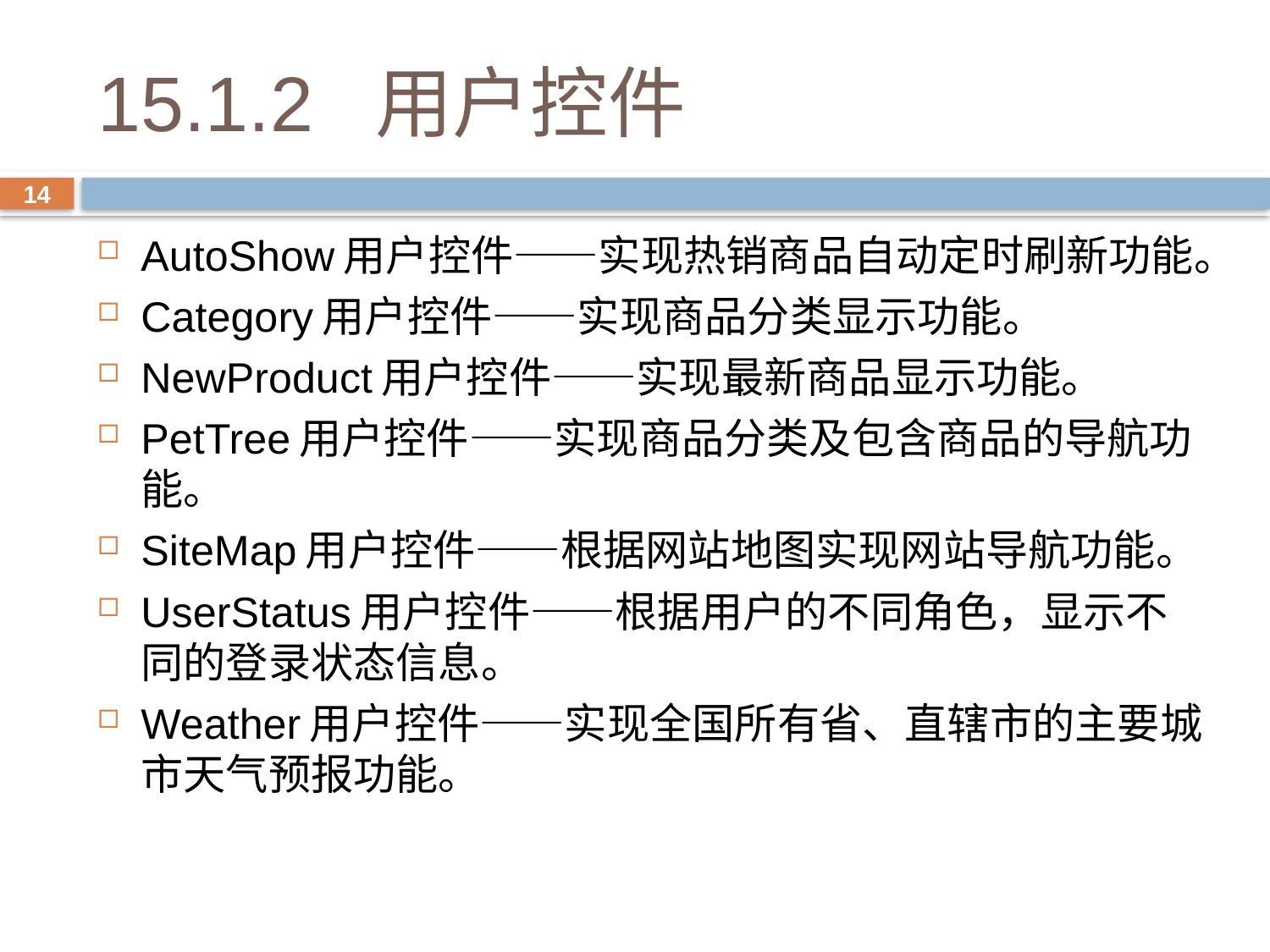

# 15.1.2  用户控件
14
AutoShow用户控件——实现热销商品自动定时刷新功能。
Category用户控件——实现商品分类显示功能。
NewProduct用户控件——实现最新商品显示功能。
PetTree用户控件——实现商品分类及包含商品的导航功能。
SiteMap用户控件——根据网站地图实现网站导航功能。
UserStatus用户控件——根据用户的不同角色，显示不同的登录状态信息。
Weather用户控件——实现全国所有省、直辖市的主要城市天气预报功能。